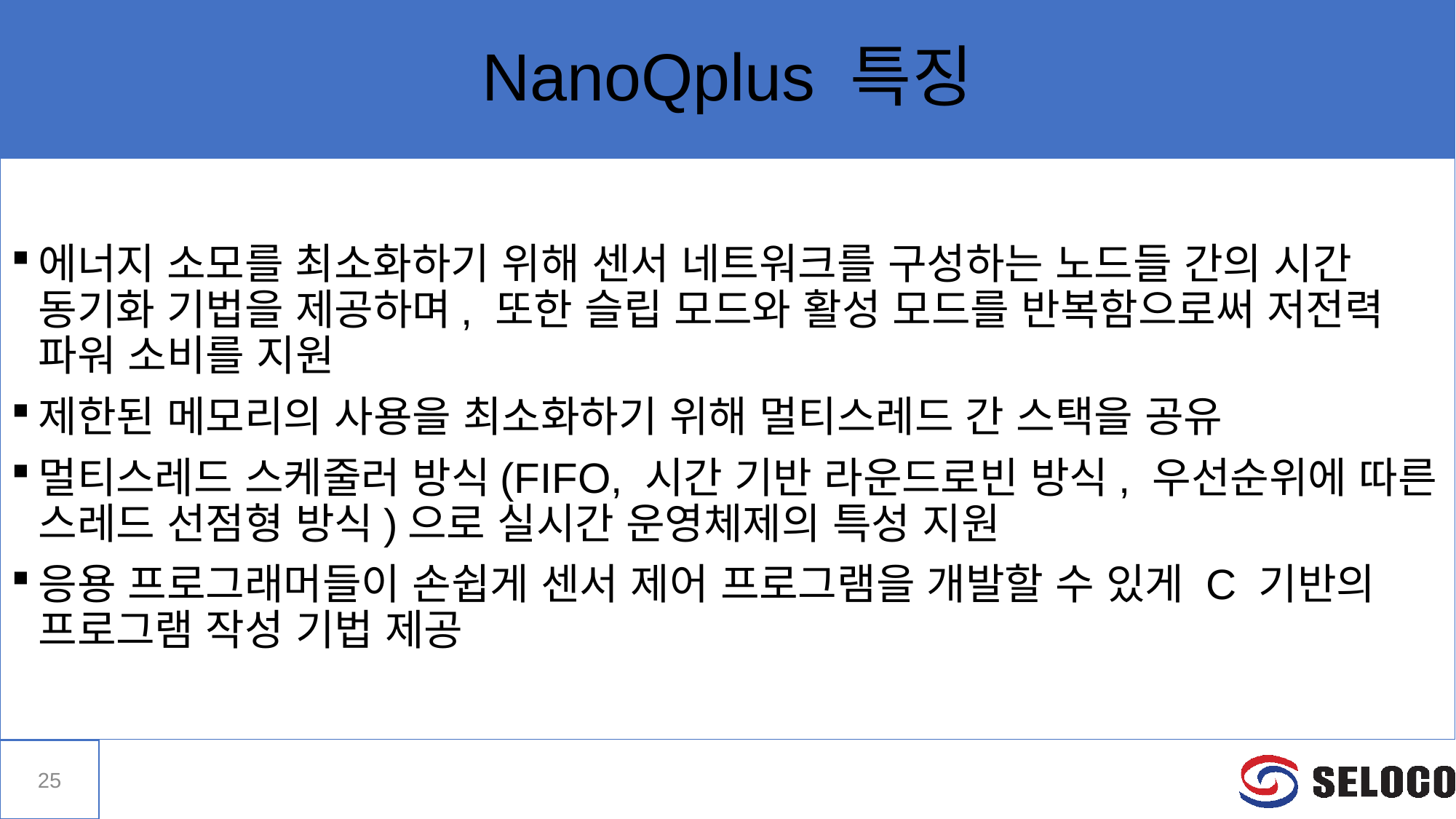

# NanoQplus 특징
에너지 소모를 최소화하기 위해 센서 네트워크를 구성하는 노드들 간의 시간 동기화 기법을 제공하며, 또한 슬립 모드와 활성 모드를 반복함으로써 저전력 파워 소비를 지원
제한된 메모리의 사용을 최소화하기 위해 멀티스레드 간 스택을 공유
멀티스레드 스케줄러 방식(FIFO, 시간 기반 라운드로빈 방식, 우선순위에 따른 스레드 선점형 방식)으로 실시간 운영체제의 특성 지원
응용 프로그래머들이 손쉽게 센서 제어 프로그램을 개발할 수 있게 C 기반의 프로그램 작성 기법 제공
25